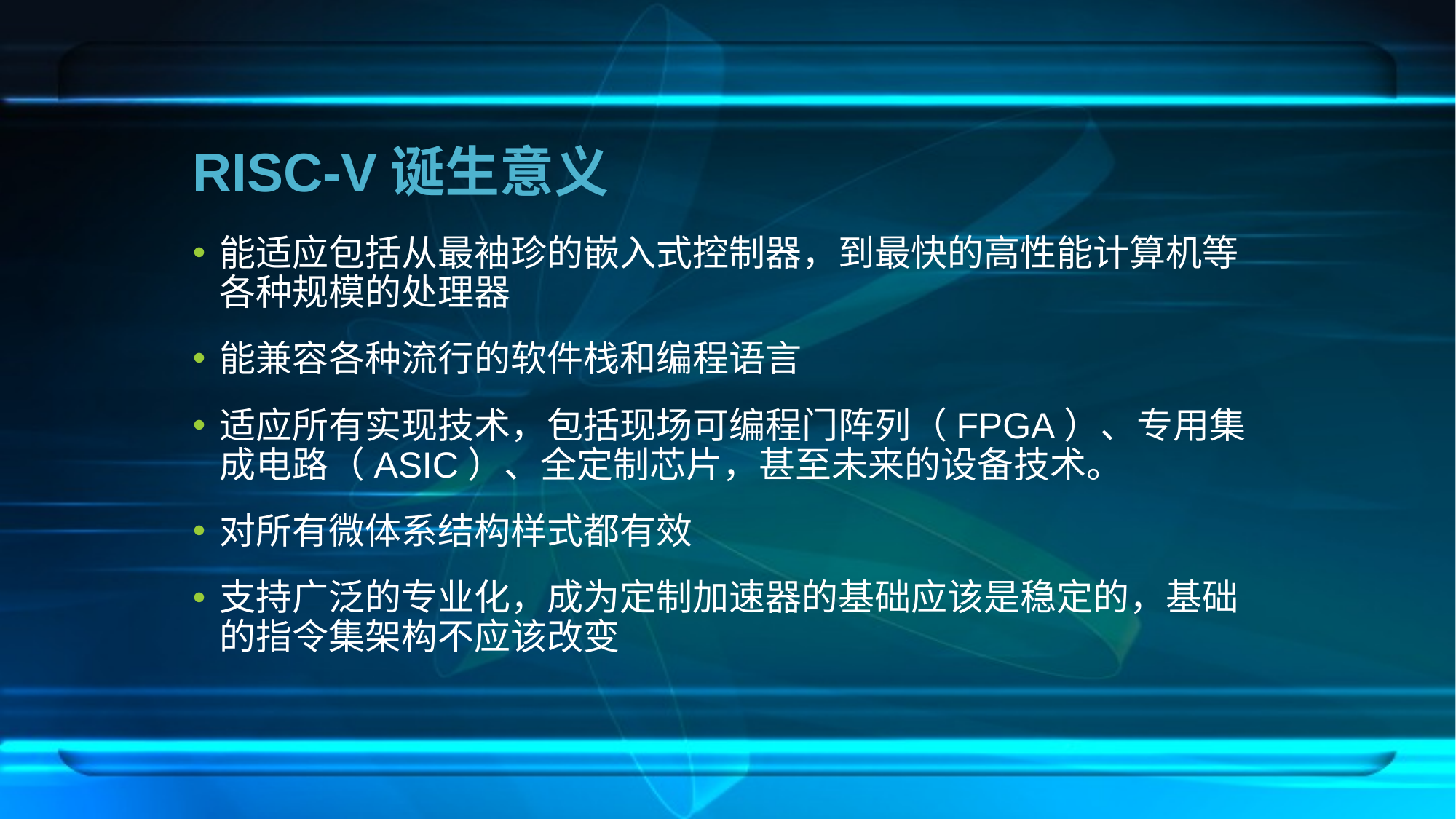

# RISC-V诞生意义
能适应包括从最袖珍的嵌入式控制器，到最快的高性能计算机等各种规模的处理器
能兼容各种流行的软件栈和编程语言
适应所有实现技术，包括现场可编程门阵列（FPGA）、专用集成电路（ASIC）、全定制芯片，甚至未来的设备技术。
对所有微体系结构样式都有效
支持广泛的专业化，成为定制加速器的基础应该是稳定的，基础的指令集架构不应该改变